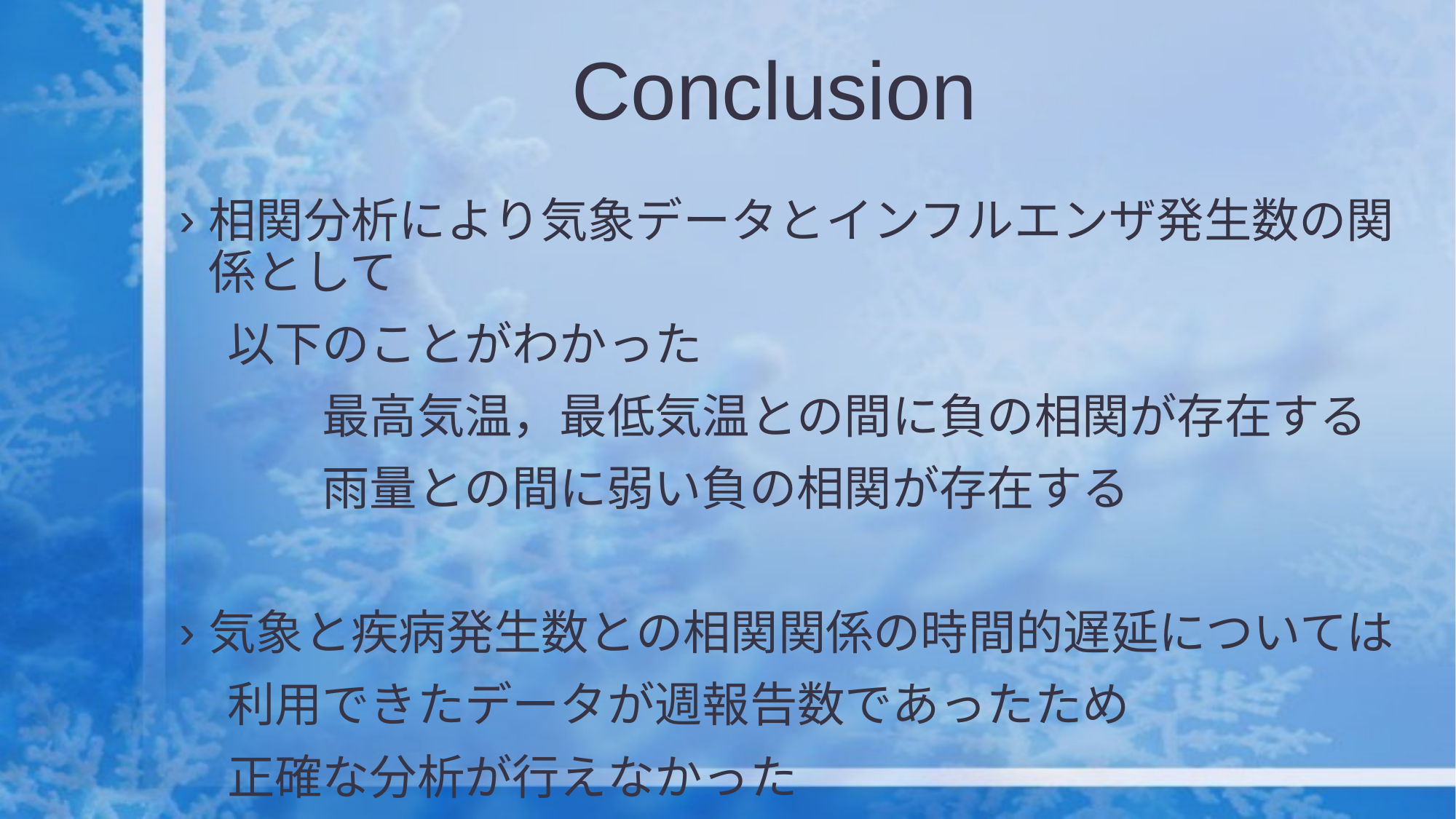

# Conclusion
相関分析により気象データとインフルエンザ発生数の関係として
　以下のことがわかった
　　　最高気温，最低気温との間に負の相関が存在する
　　　雨量との間に弱い負の相関が存在する

気象と疾病発生数との相関関係の時間的遅延については
　利用できたデータが週報告数であったため
　正確な分析が行えなかった